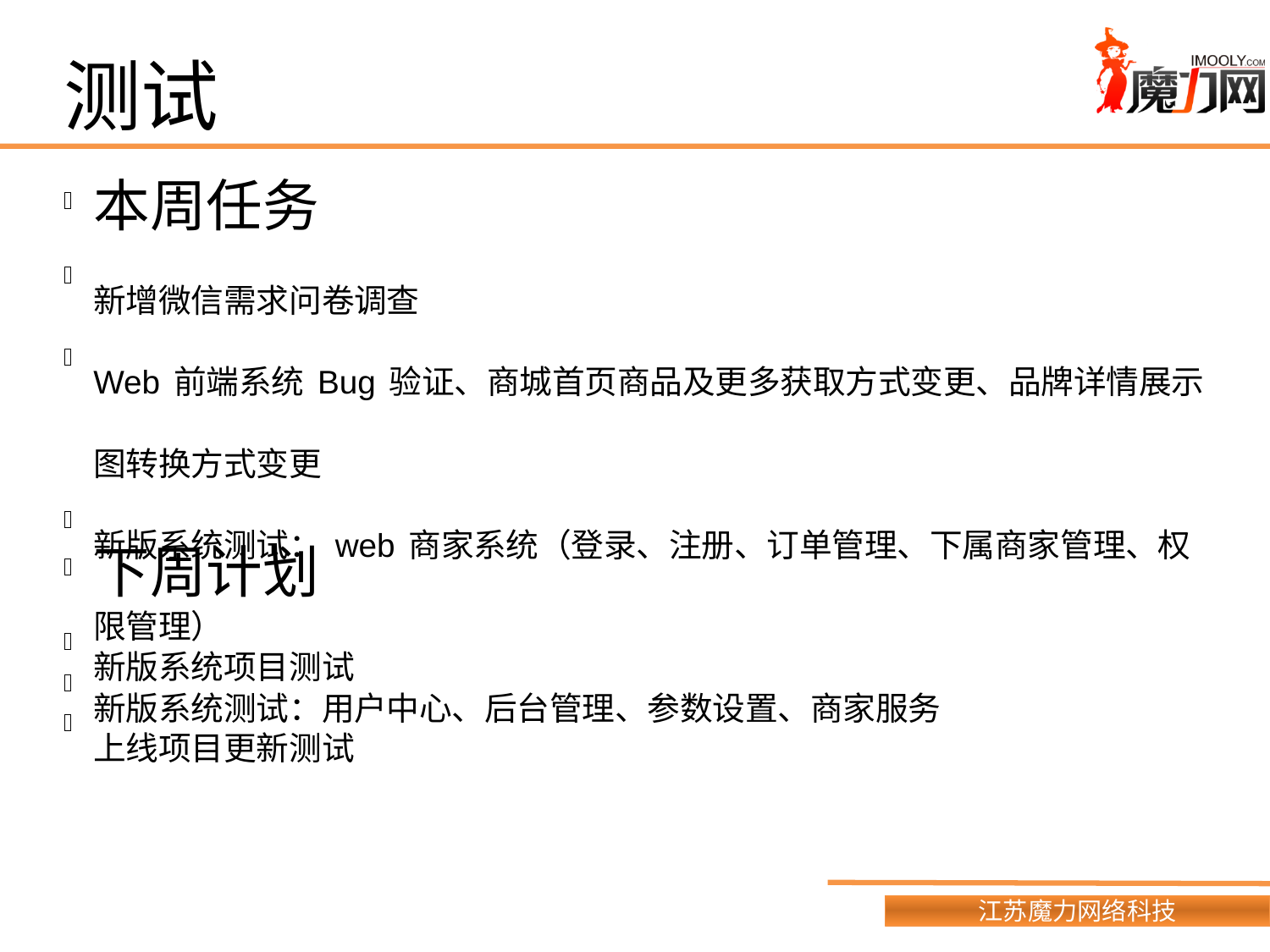

测试

本周任务
新增微信需求问卷调查
Web前端系统Bug验证、商城首页商品及更多获取方式变更、品牌详情展示图转换方式变更
新版系统测试：web商家系统（登录、注册、订单管理、下属商家管理、权限管理）
新版系统测试：用户中心、后台管理、参数设置、商家服务

下周计划
新版系统项目测试
上线项目更新测试